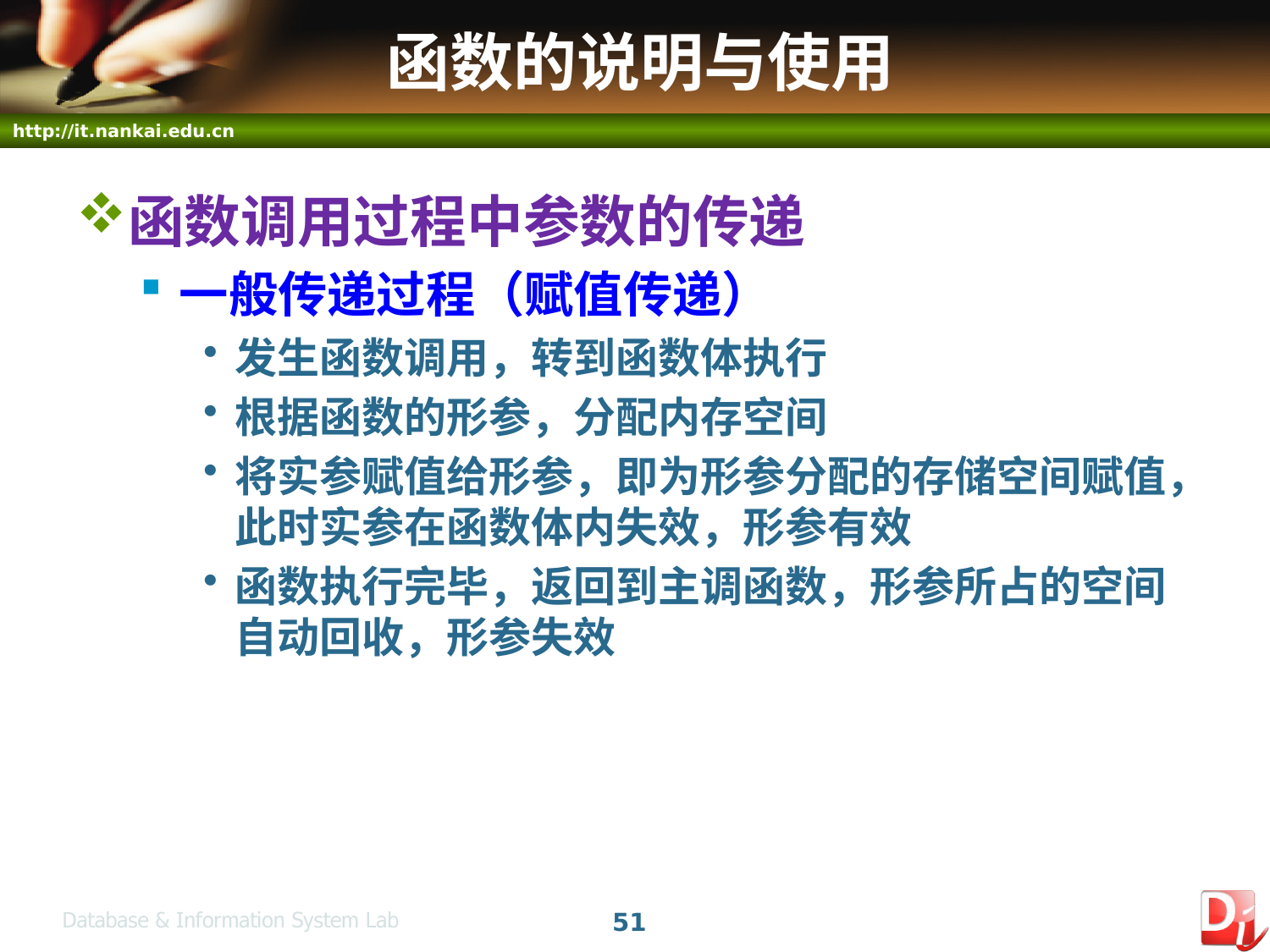

# 函数的说明与使用
函数调用过程中参数的传递
一般传递过程（赋值传递）
发生函数调用，转到函数体执行
根据函数的形参，分配内存空间
将实参赋值给形参，即为形参分配的存储空间赋值，此时实参在函数体内失效，形参有效
函数执行完毕，返回到主调函数，形参所占的空间自动回收，形参失效
51
Database & Information System Lab